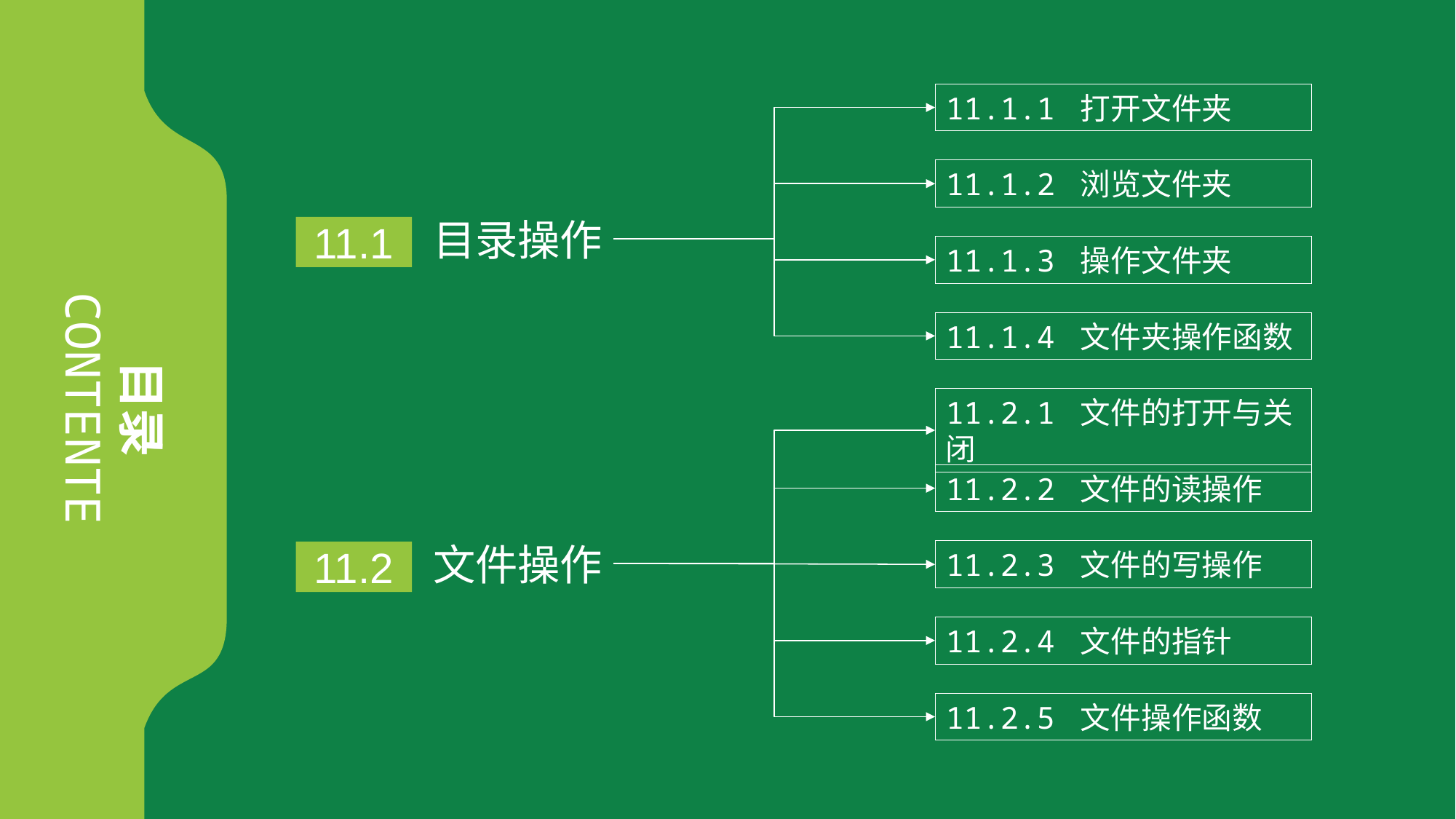

11.1.1 打开文件夹
11.1.2 浏览文件夹
目录操作
11.1
11.1.3 操作文件夹

11.1.4 文件夹操作函数
目录
CONTENTE
11.2.1 文件的打开与关闭
11.2.2 文件的读操作
文件操作
11.2.3 文件的写操作
11.2
11.2.4 文件的指针
11.2.5 文件操作函数